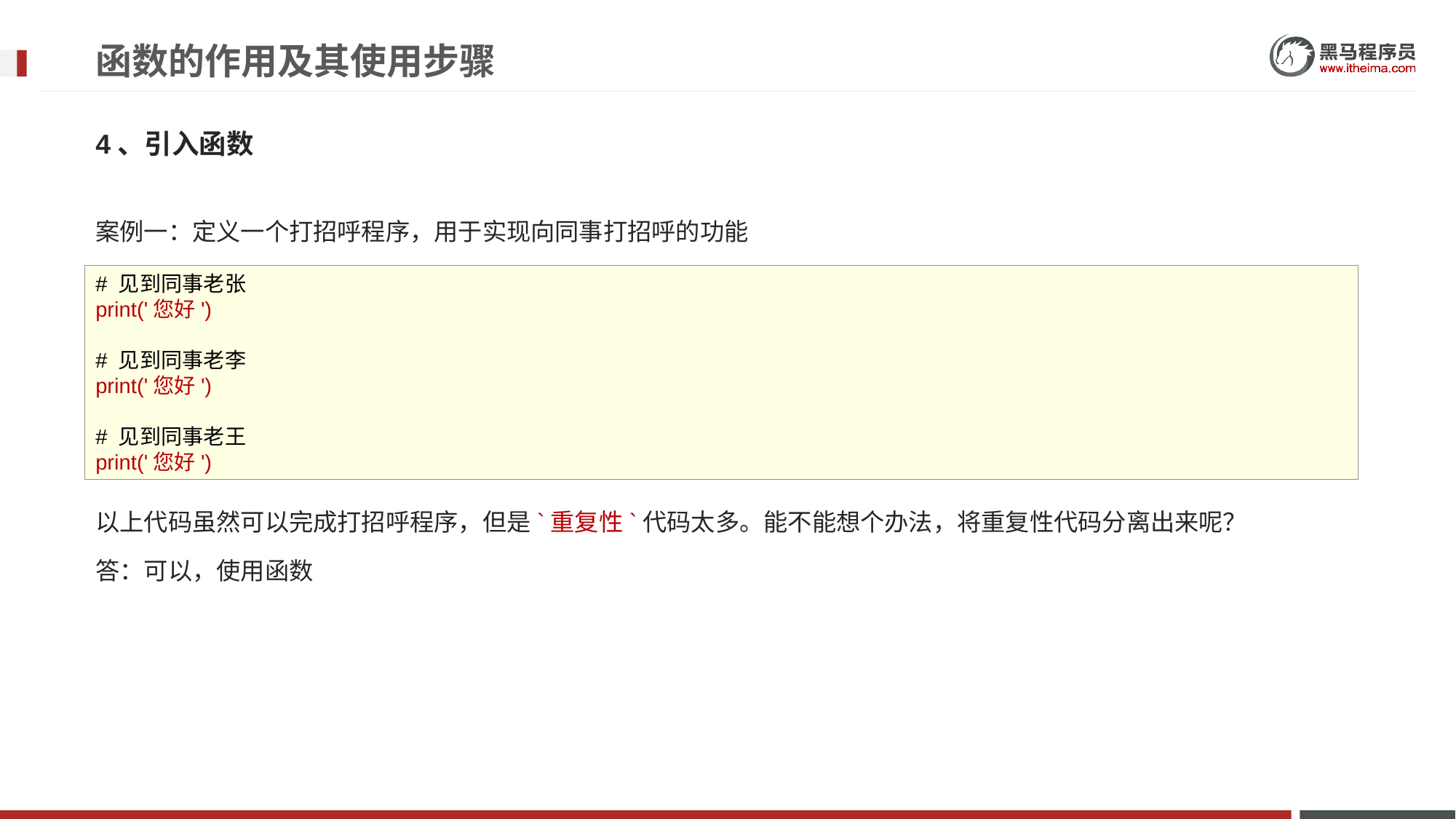

# 函数的作用及其使用步骤
4、引入函数
案例一：定义一个打招呼程序，用于实现向同事打招呼的功能

以上代码虽然可以完成打招呼程序，但是`重复性`代码太多。能不能想个办法，将重复性代码分离出来呢？
答：可以，使用函数
# 见到同事老张
print('您好')

# 见到同事老李
print('您好')

# 见到同事老王
print('您好')